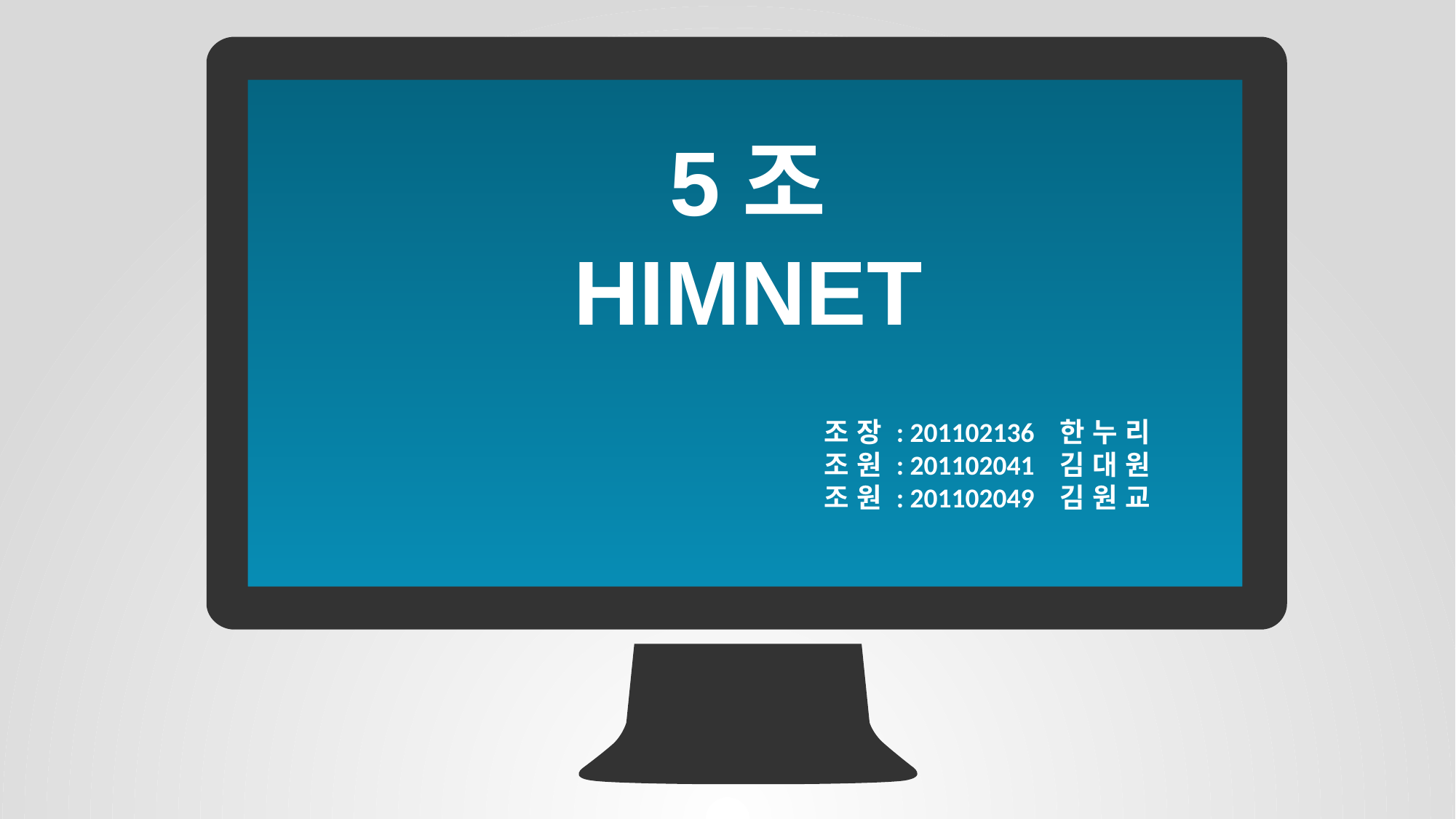

5조
HIMNET
조 장 : 201102136   한 누 리
조 원 : 201102041   김 대 원
조 원 : 201102049   김 원 교